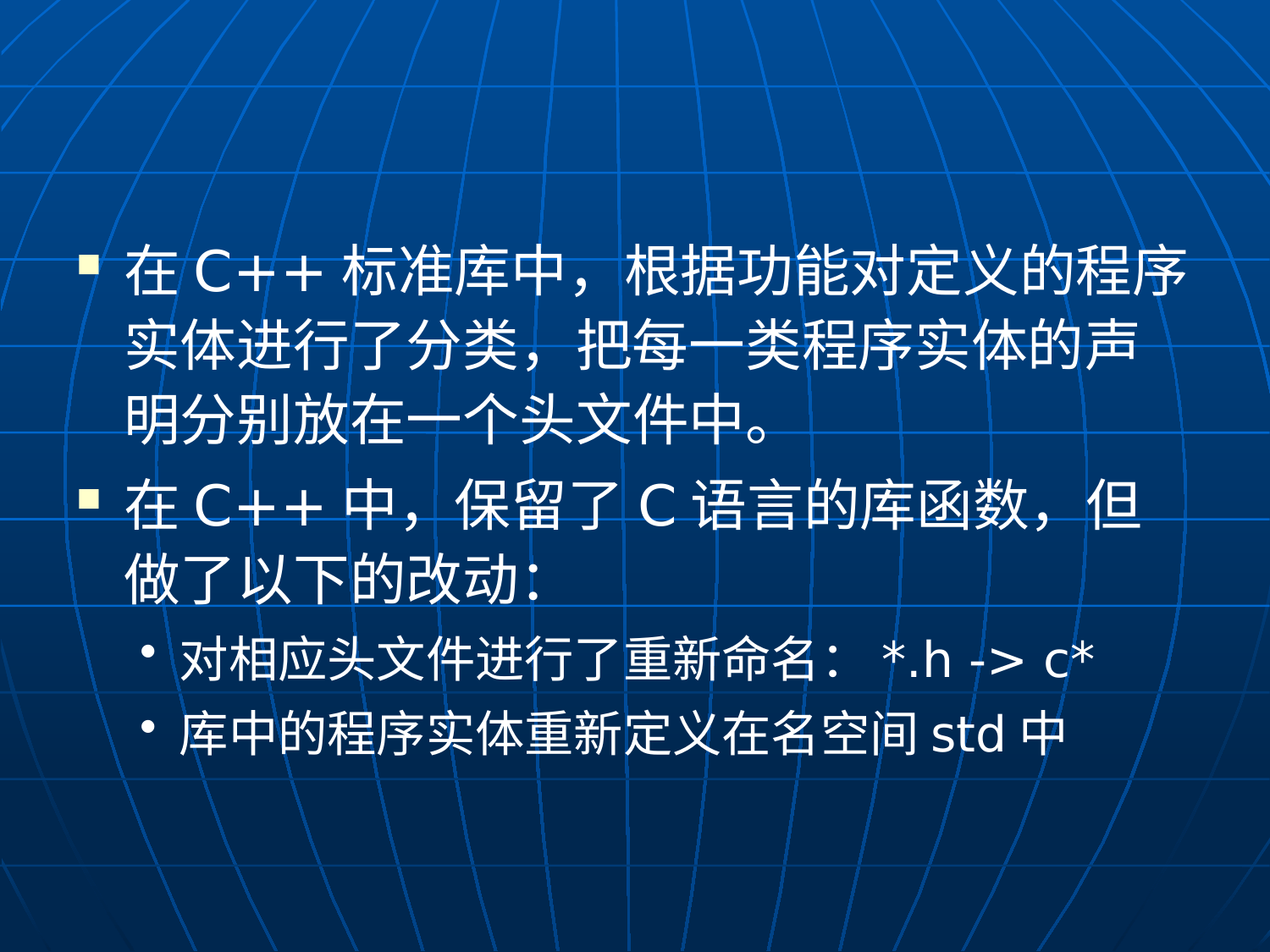

#
在C++标准库中，根据功能对定义的程序实体进行了分类，把每一类程序实体的声明分别放在一个头文件中。
在C++中，保留了C语言的库函数，但做了以下的改动：
对相应头文件进行了重新命名：*.h -> c*
库中的程序实体重新定义在名空间std中